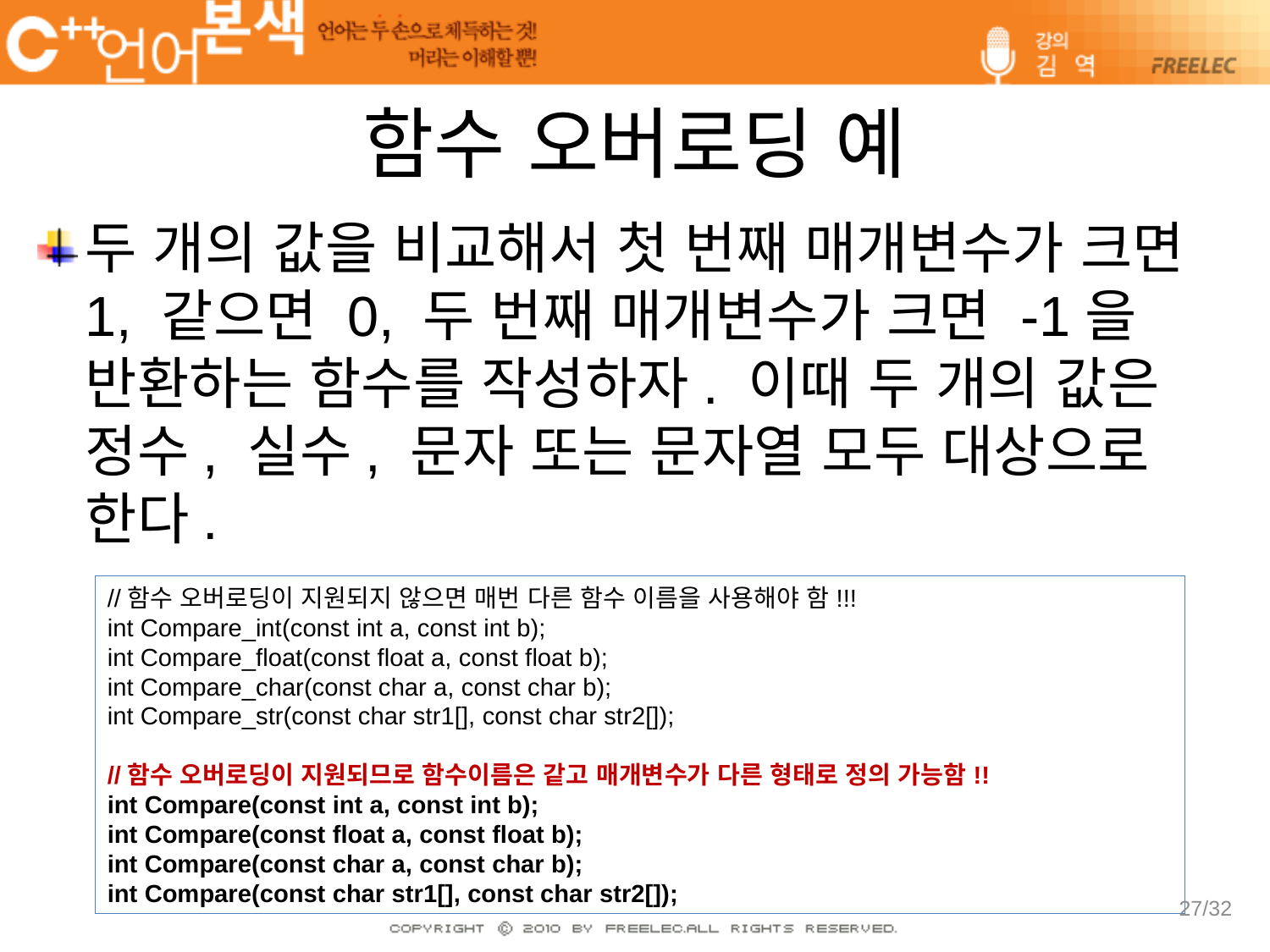

# 함수 오버로딩 예
두 개의 값을 비교해서 첫 번째 매개변수가 크면 1, 같으면 0, 두 번째 매개변수가 크면 -1을 반환하는 함수를 작성하자. 이때 두 개의 값은 정수, 실수, 문자 또는 문자열 모두 대상으로 한다.
//함수 오버로딩이 지원되지 않으면 매번 다른 함수 이름을 사용해야 함!!!
int Compare_int(const int a, const int b);
int Compare_float(const float a, const float b);
int Compare_char(const char a, const char b);
int Compare_str(const char str1[], const char str2[]);

//함수 오버로딩이 지원되므로 함수이름은 같고 매개변수가 다른 형태로 정의 가능함!!
int Compare(const int a, const int b);
int Compare(const float a, const float b);
int Compare(const char a, const char b);
int Compare(const char str1[], const char str2[]);
27/32